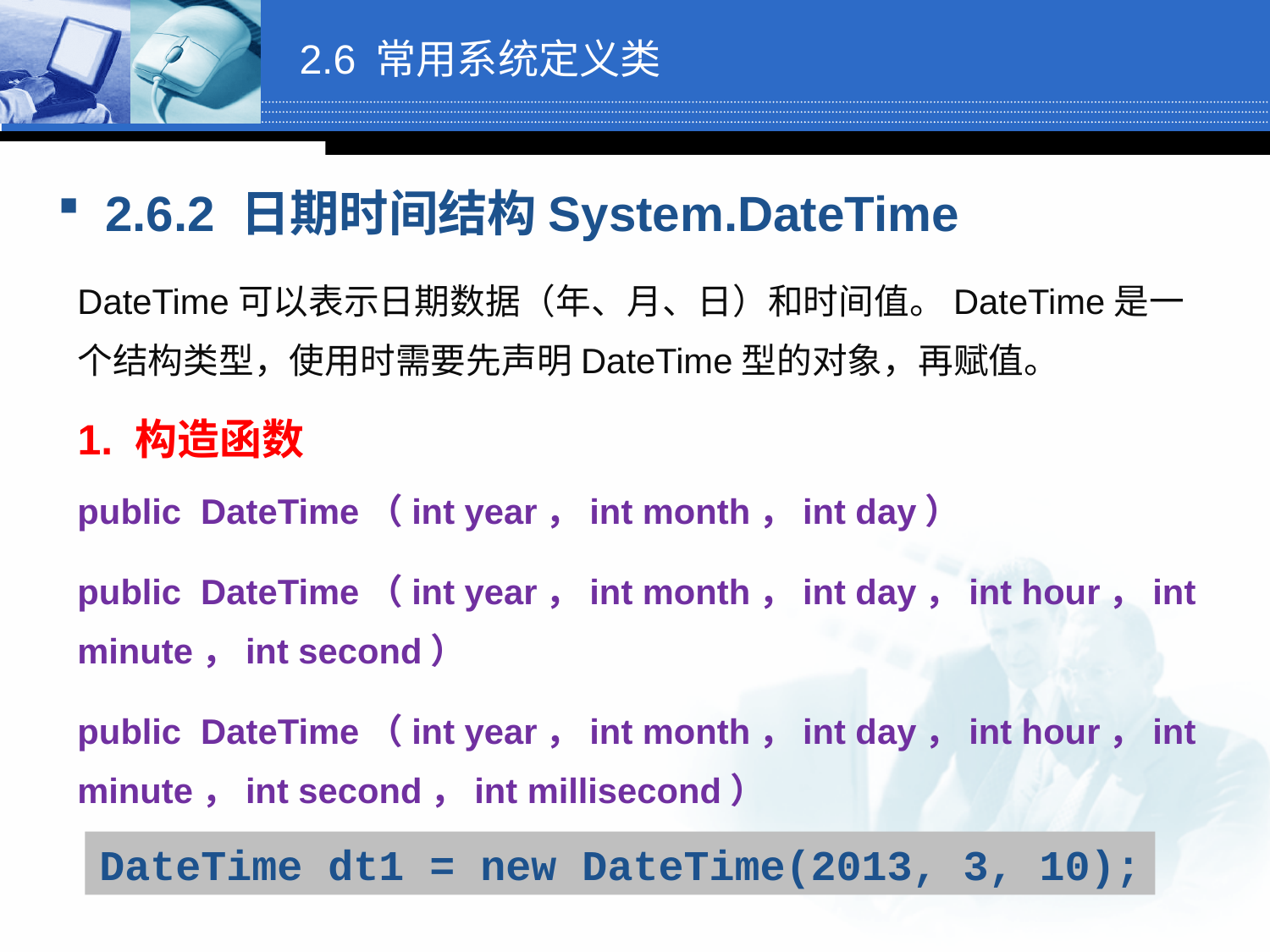

# 2.6 常用系统定义类
2.6.2 日期时间结构System.DateTime
DateTime可以表示日期数据（年、月、日）和时间值。DateTime是一个结构类型，使用时需要先声明DateTime型的对象，再赋值。
1. 构造函数
public  DateTime（int year，int month，int day）
public  DateTime（int year，int month，int day，int hour，int minute，int second）
public  DateTime（int year，int month，int day，int hour，int minute，int second，int millisecond）

DateTime dt1 = new DateTime(2013, 3, 10);